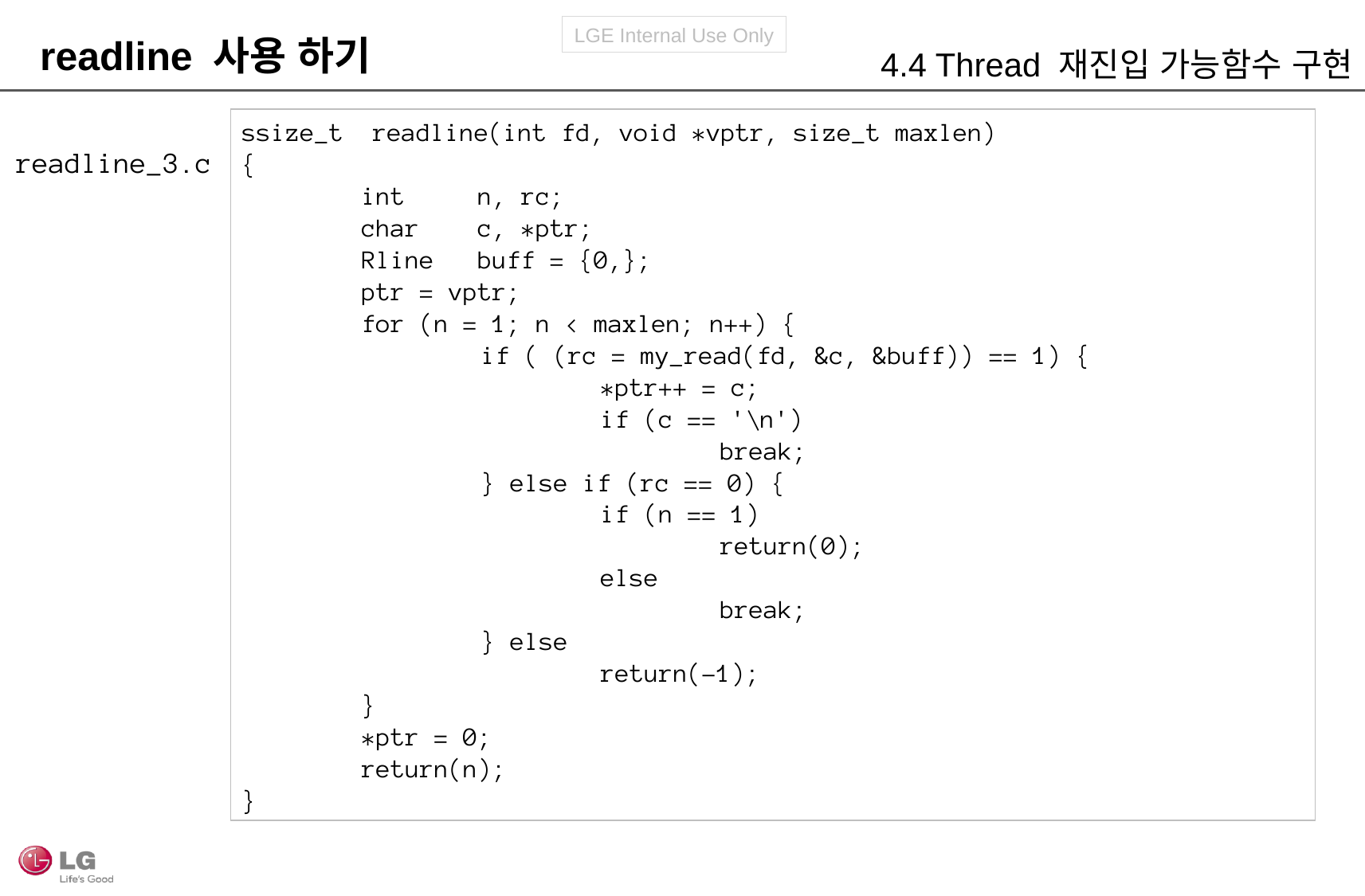

readline 사용 하기
4.4 Thread 재진입 가능함수 구현

ssize_t  readline(int fd, void *vptr, size_t maxlen)
{
	int     n, rc;
	char    c, *ptr;
	Rline   buff = {0,};
	ptr = vptr;
	for (n = 1; n < maxlen; n++) {
		if ( (rc = my_read(fd, &c, &buff)) == 1) {
			*ptr++ = c;
			if (c == '\n')
				break;
		} else if (rc == 0) {
			if (n == 1)
				return(0);
			else
				break;
		} else
			return(-1);
	}
	*ptr = 0;
	return(n);
}
readline_3.c